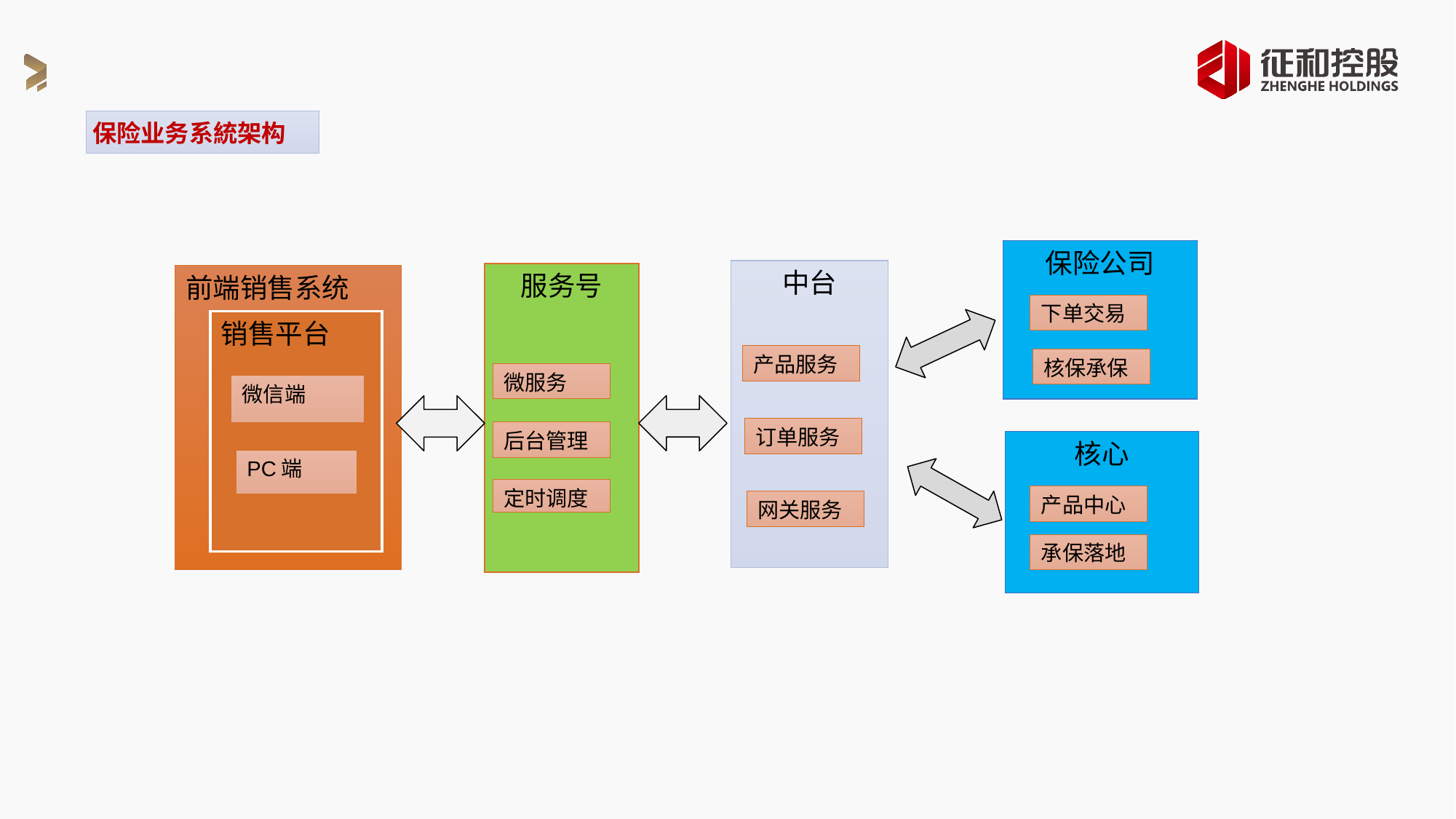

保险业务系統架构
保险公司
中台
服务号
前端销售系统
下单交易
销售平台

产品服务
核保承保
微服务
微信端

订单服务
后台管理
核心
PC端

定时调度
产品中心
网关服务
承保落地